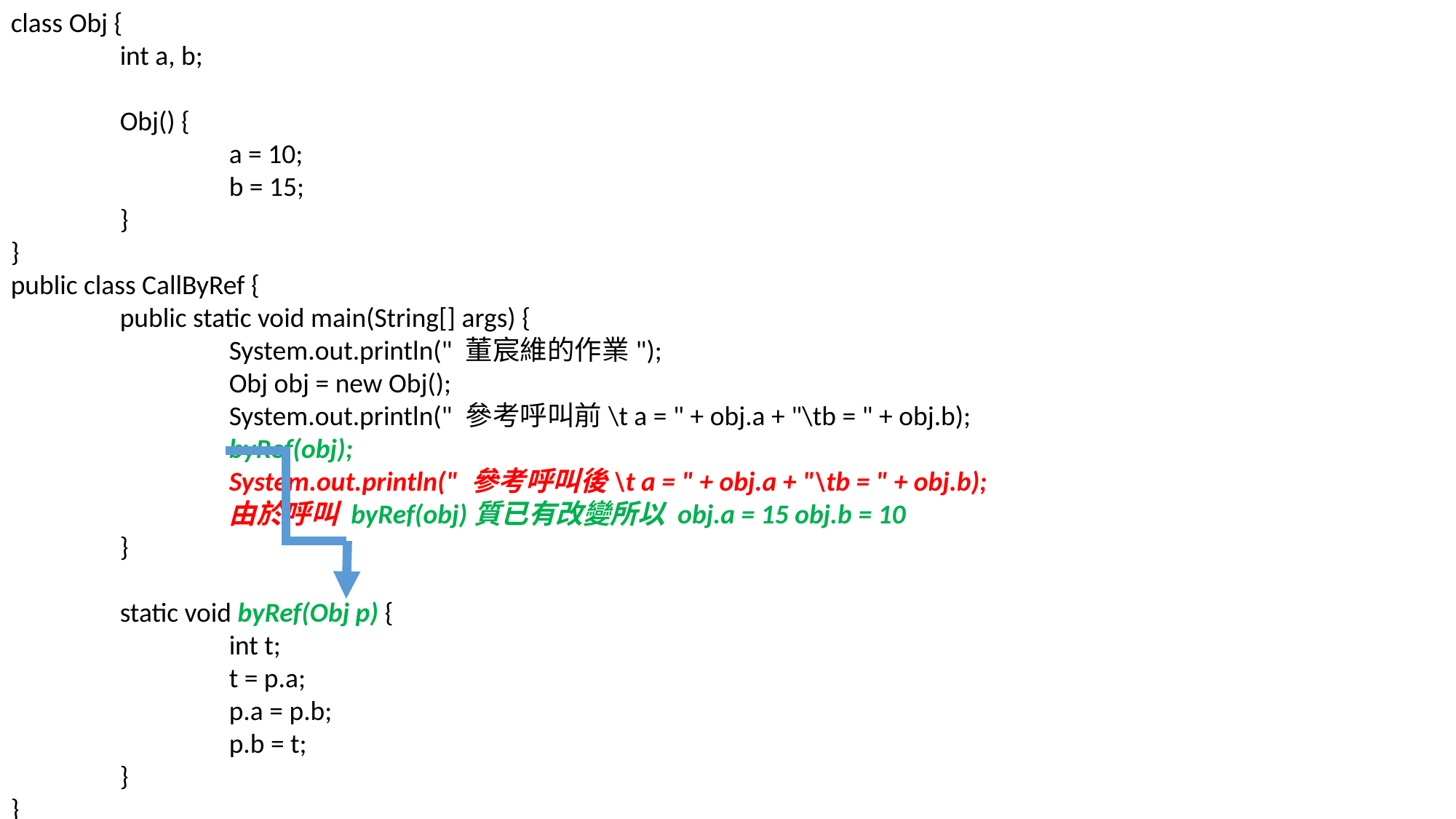

class Obj {
	int a, b;

	Obj() {
		a = 10;
		b = 15;
	}
}
public class CallByRef {
	public static void main(String[] args) {
		System.out.println(" 董宸維的作業");
		Obj obj = new Obj();
		System.out.println(" 參考呼叫前\t a = " + obj.a + "\tb = " + obj.b);
		byRef(obj);
		System.out.println(" 參考呼叫後\t a = " + obj.a + "\tb = " + obj.b);
		由於呼叫 byRef(obj)質已有改變所以 obj.a = 15 obj.b = 10
	}

	static void byRef(Obj p) {
		int t;
		t = p.a;
		p.a = p.b;
		p.b = t;
	}
}